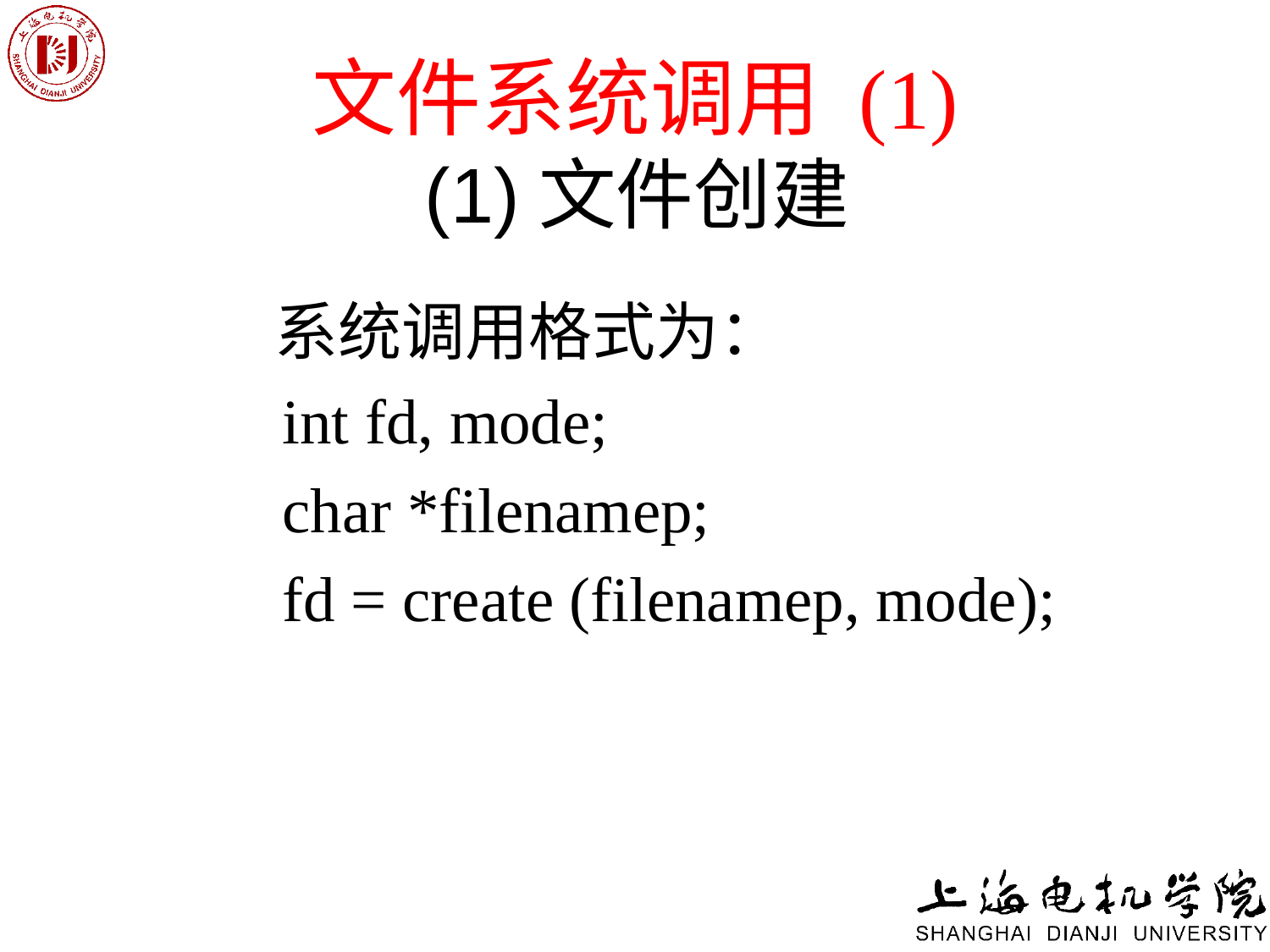

# 文件系统调用 (1) (1)文件创建
    系统调用格式为：
     int fd, mode;
     char *filenamep;
     fd = create (filenamep, mode);